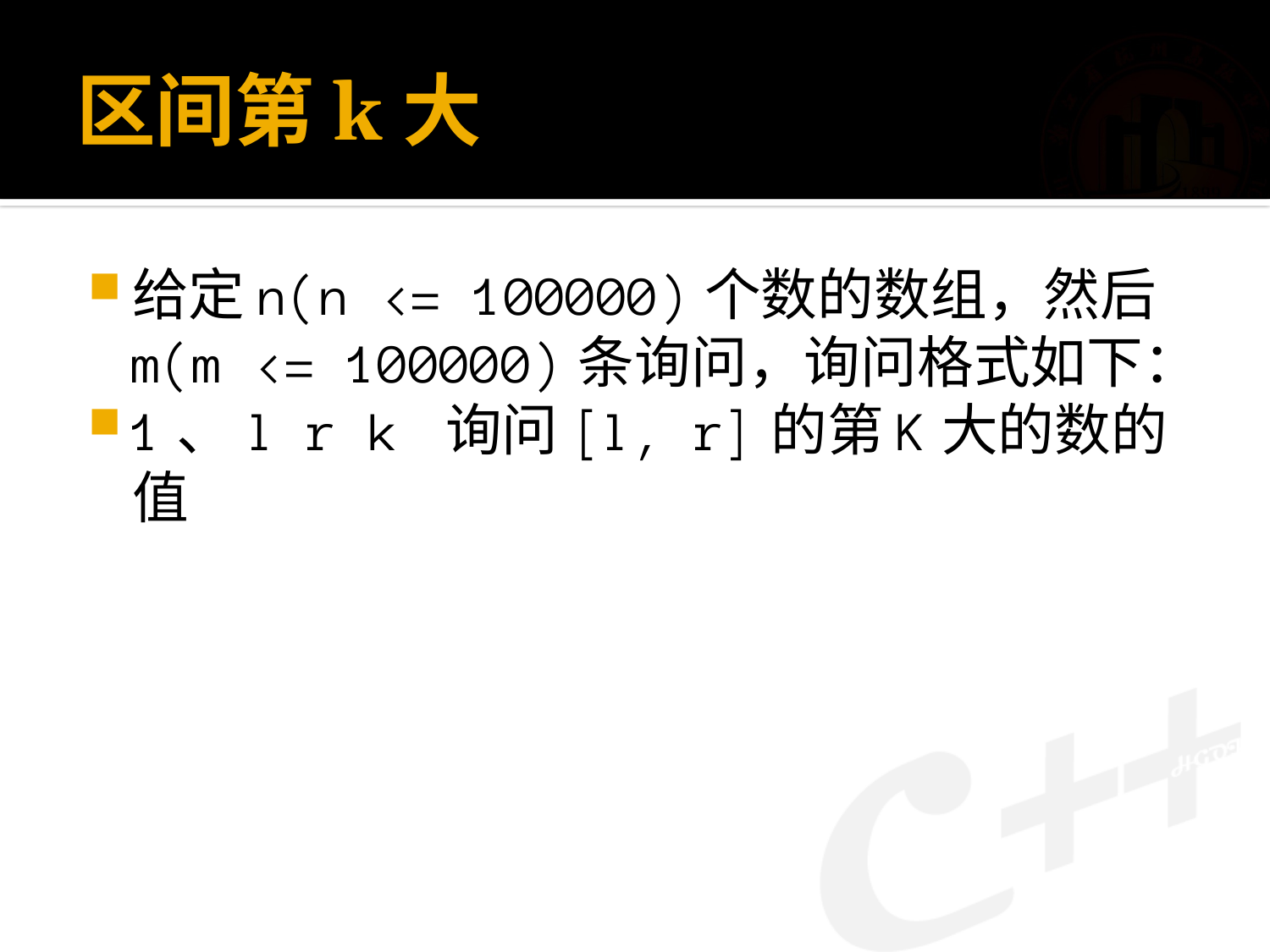

# 区间第k大
给定n(n <= 100000)个数的数组，然后m(m <= 100000)条询问，询问格式如下：
1、l r k 询问[l, r]的第K大的数的值